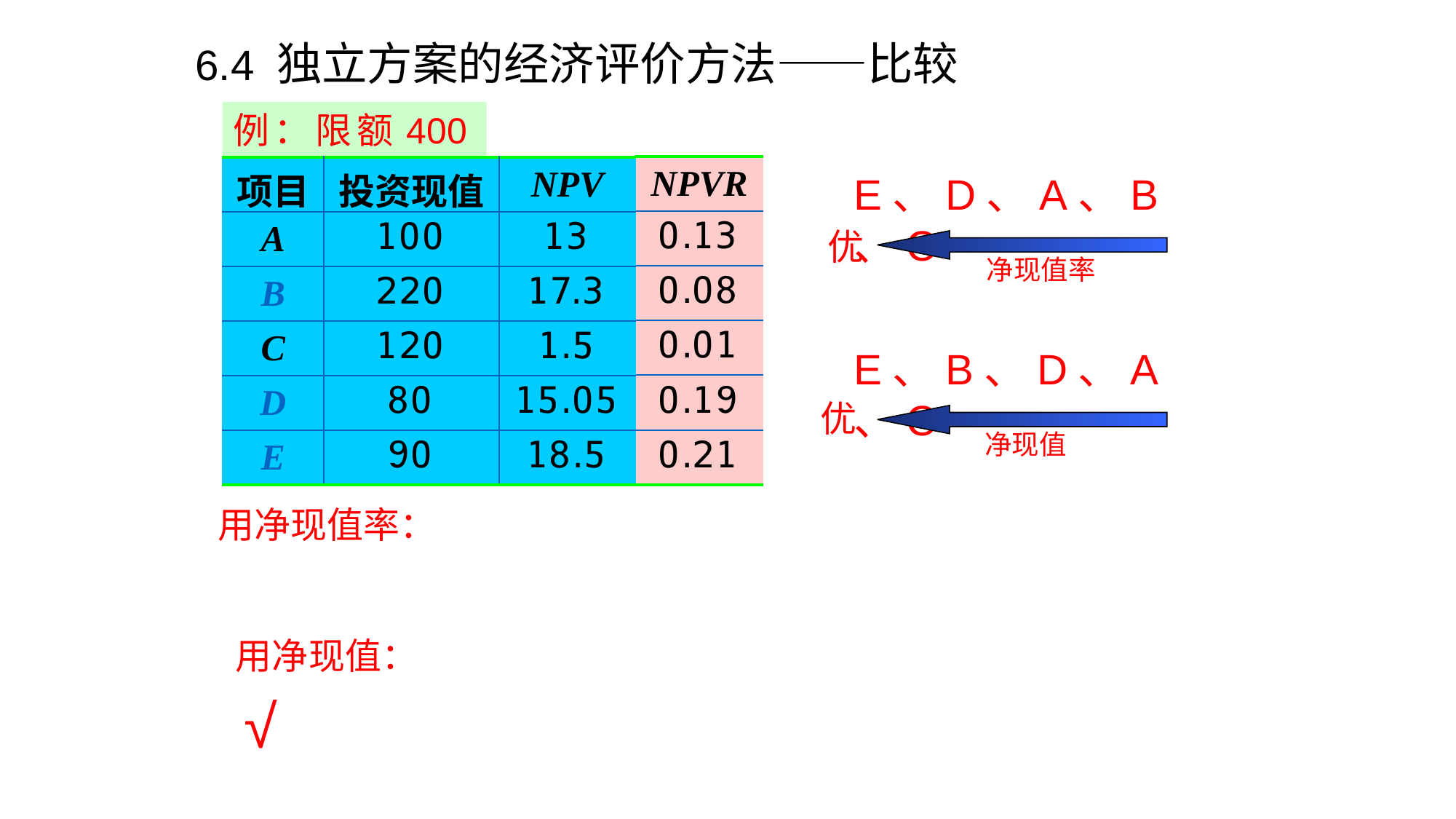

6.4 独立方案的经济评价方法——比较
例：限额400万
| NPVR |
| --- |
| 0.13 |
| 0.08 |
| 0.01 |
| 0.19 |
| 0.21 |
| 项目 | 投资现值 | NPV |
| --- | --- | --- |
| A | 100 | 13 |
| B | 220 | 17.3 |
| C | 120 | 1.5 |
| D | 80 | 15.05 |
| E | 90 | 18.5 |
E、D、A、B、C

净现值率
优
E、B、D、A、C

净现值
优
用净现值率：
用净现值：
√
15